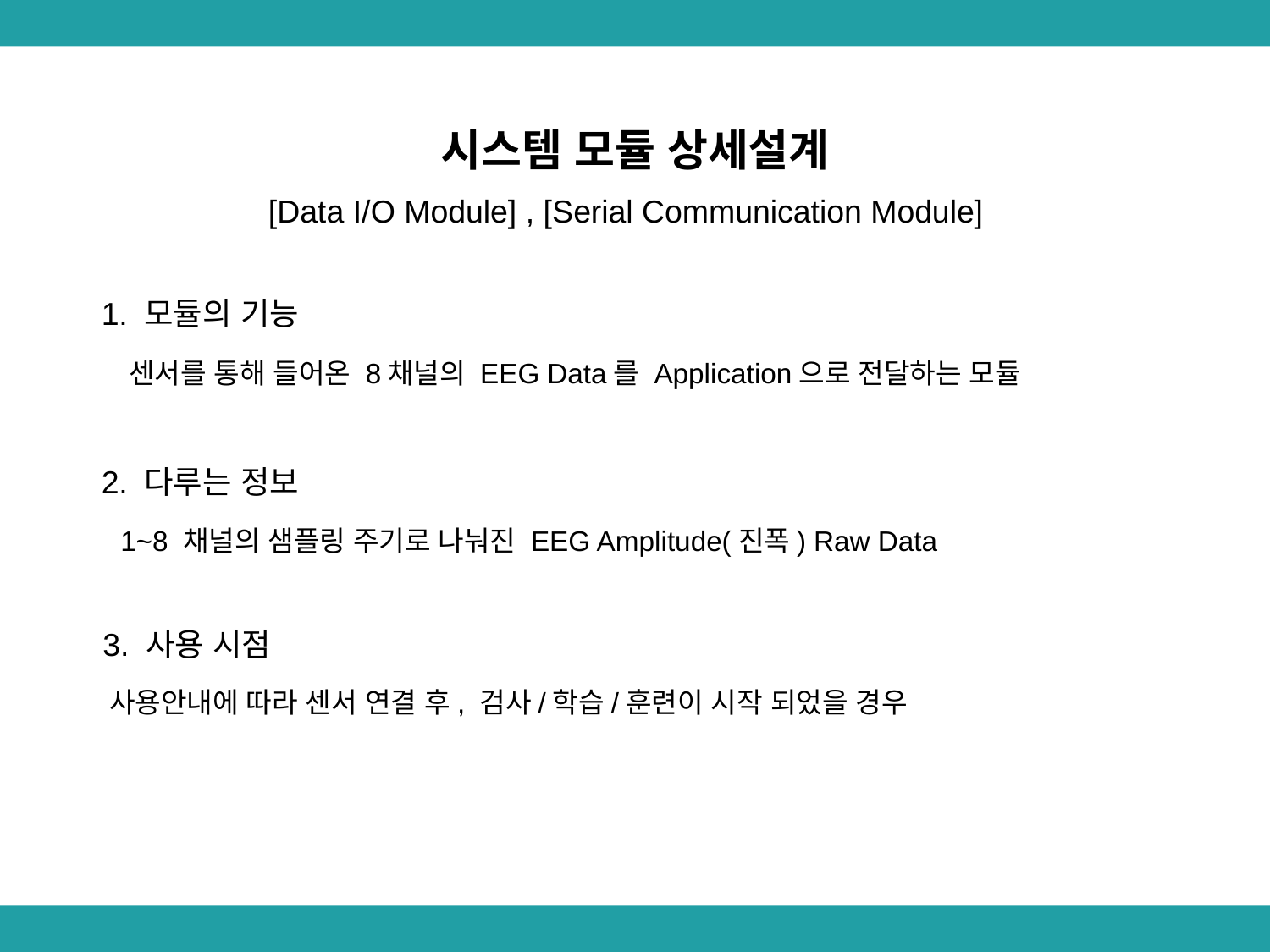

시스템 모듈 상세설계
[Data I/O Module] , [Serial Communication Module]
          1. 모듈의 기능
              센서를 통해 들어온 8채널의 EEG Data를 Application으로 전달하는 모듈
          2. 다루는 정보
              1~8 채널의 샘플링 주기로 나눠진 EEG Amplitude(진폭) Raw Data
          3. 사용 시점
              사용안내에 따라 센서 연결 후, 검사/학습/훈련이 시작 되었을 경우